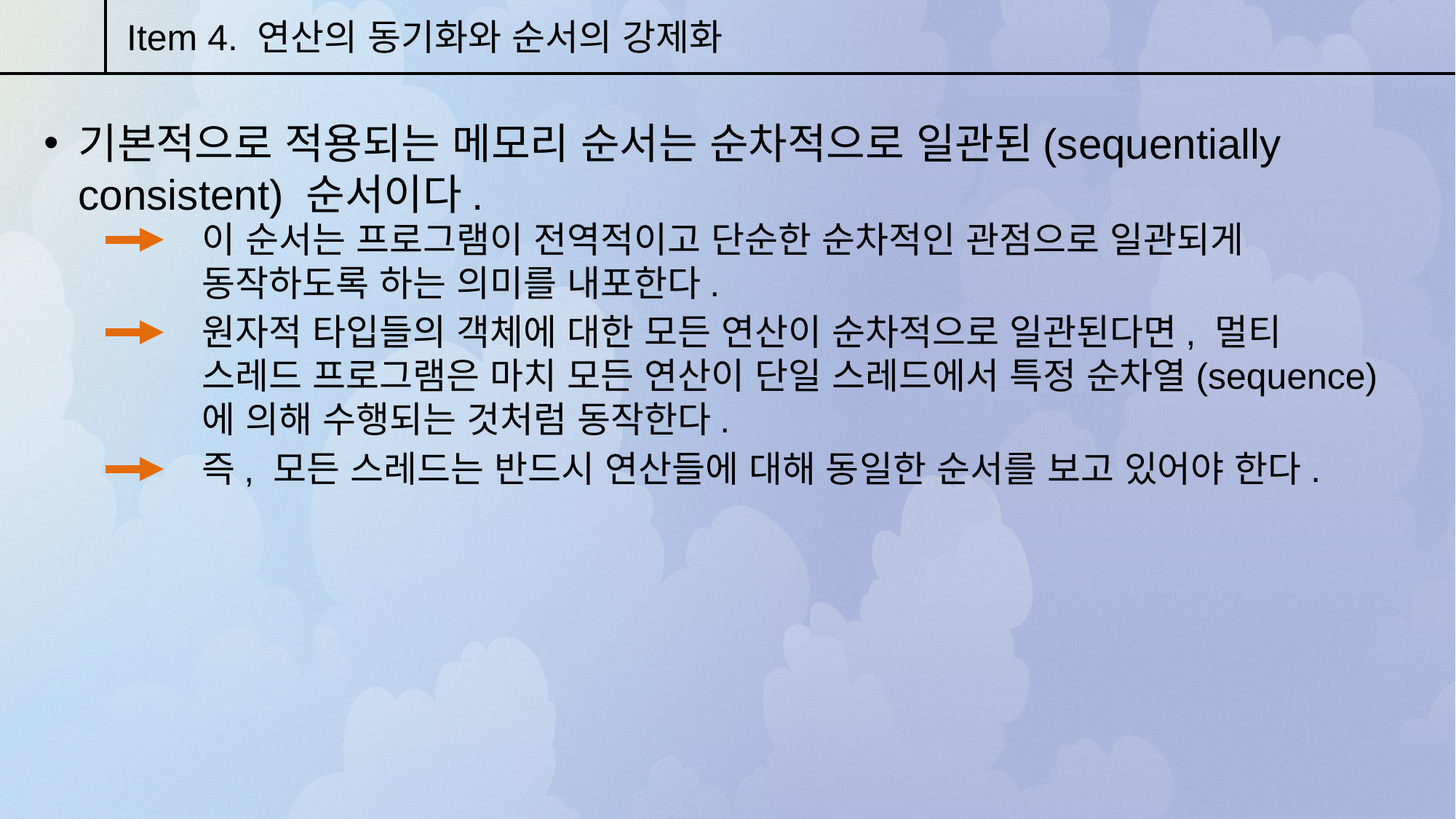

Item 4. 연산의 동기화와 순서의 강제화
기본적으로 적용되는 메모리 순서는 순차적으로 일관된(sequentially consistent) 순서이다.
이 순서는 프로그램이 전역적이고 단순한 순차적인 관점으로 일관되게 동작하도록 하는 의미를 내포한다.
원자적 타입들의 객체에 대한 모든 연산이 순차적으로 일관된다면, 멀티 스레드 프로그램은 마치 모든 연산이 단일 스레드에서 특정 순차열(sequence)에 의해 수행되는 것처럼 동작한다.
즉, 모든 스레드는 반드시 연산들에 대해 동일한 순서를 보고 있어야 한다.